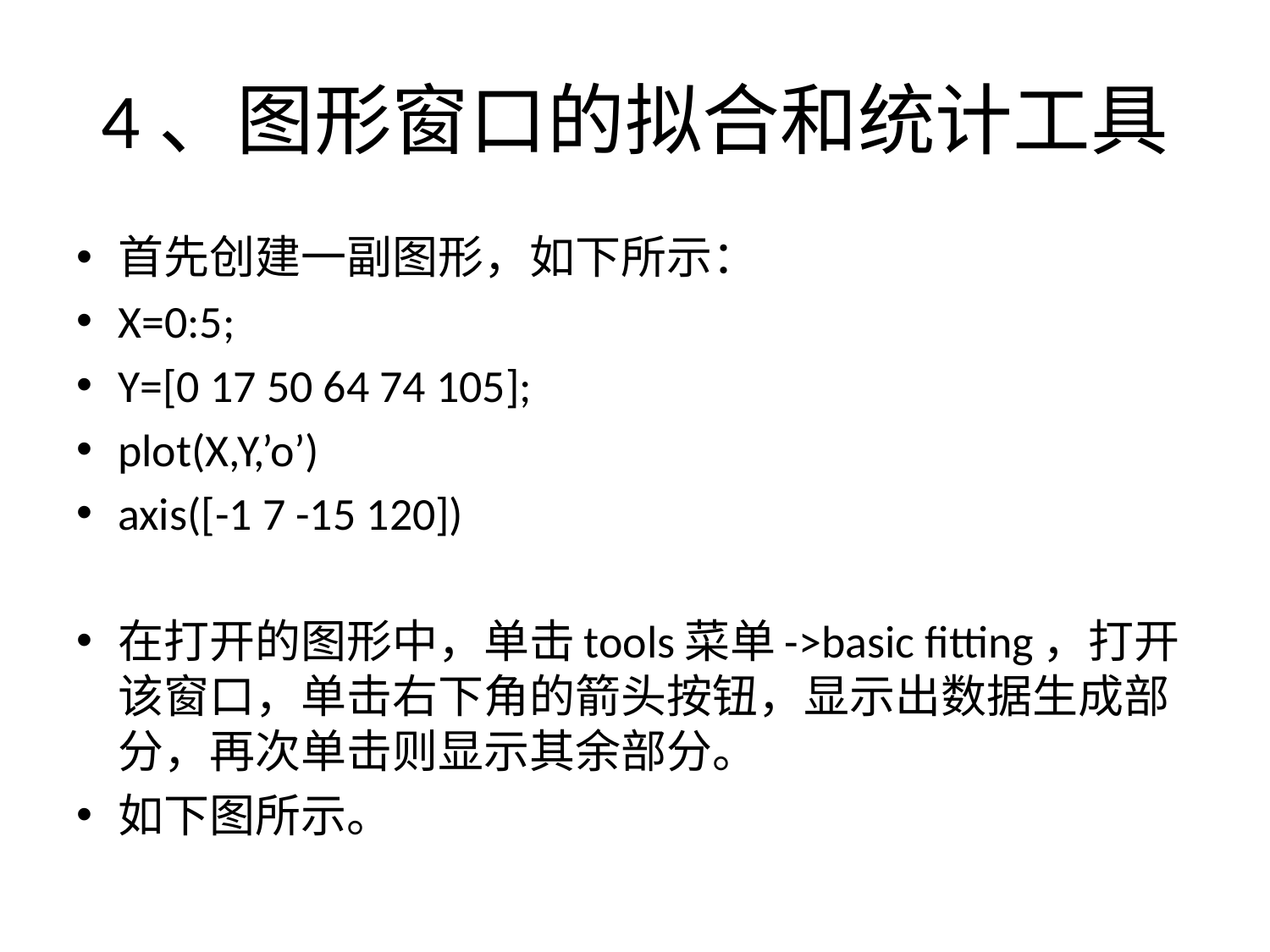

# 4、图形窗口的拟合和统计工具
首先创建一副图形，如下所示：
X=0:5;
Y=[0 17 50 64 74 105];
plot(X,Y,’o’)
axis([-1 7 -15 120])

在打开的图形中，单击tools菜单->basic fitting，打开该窗口，单击右下角的箭头按钮，显示出数据生成部分，再次单击则显示其余部分。
如下图所示。